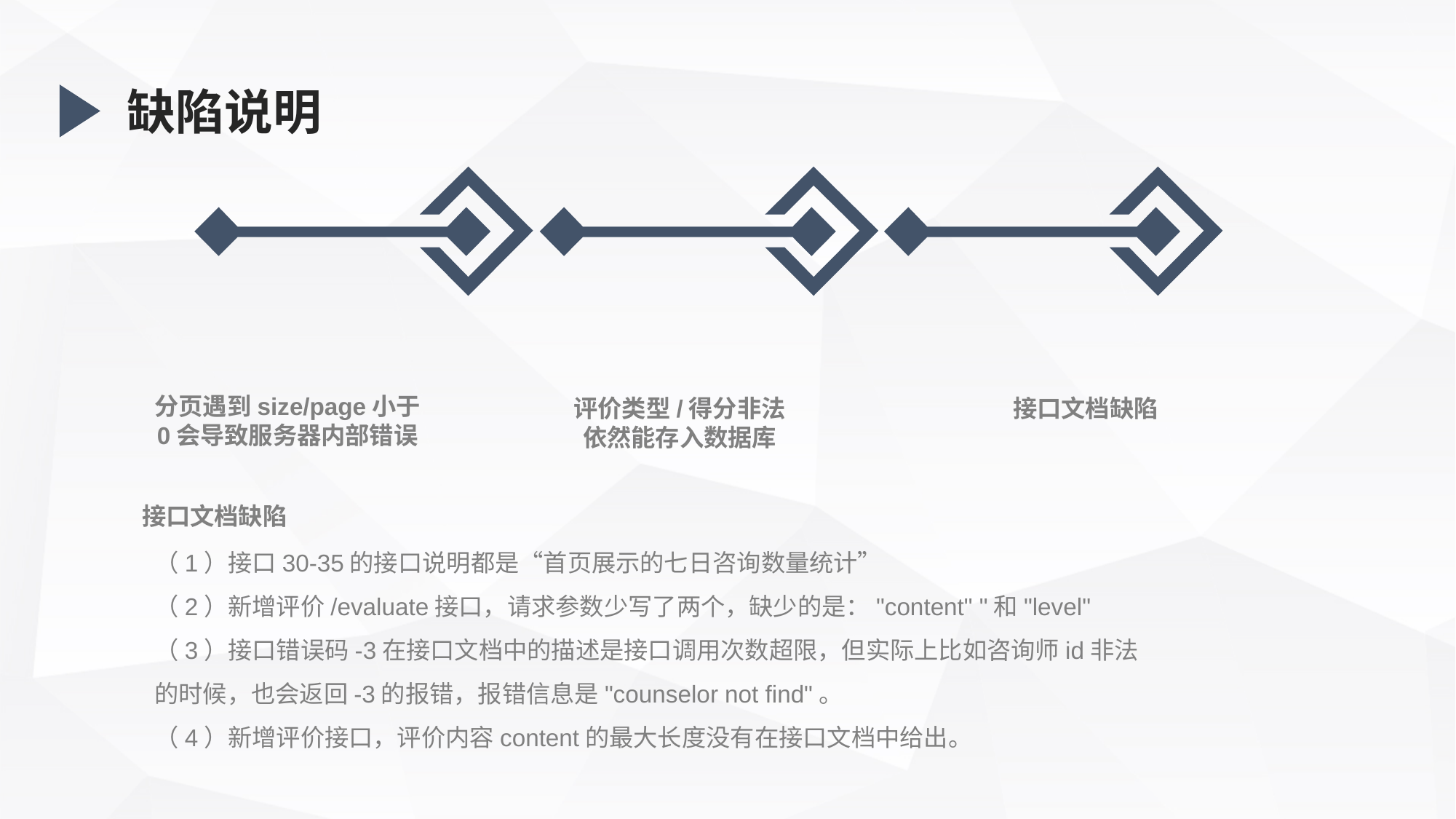

缺陷说明

分页遇到size/page小于0会导致服务器内部错误
评价类型/得分非法依然能存入数据库
接口文档缺陷
接口文档缺陷
（1）接口30-35的接口说明都是“⾸⻚展⽰的七⽇咨询数量统计”
（2）新增评价/evaluate接口，请求参数少写了两个，缺少的是："content" "和"level"
（3）接口错误码-3在接口文档中的描述是接⼝调⽤次数超限，但实际上比如咨询师id非法的时候，也会返回-3的报错，报错信息是"counselor not find"。
（4）新增评价接口，评价内容content的最大长度没有在接口文档中给出。